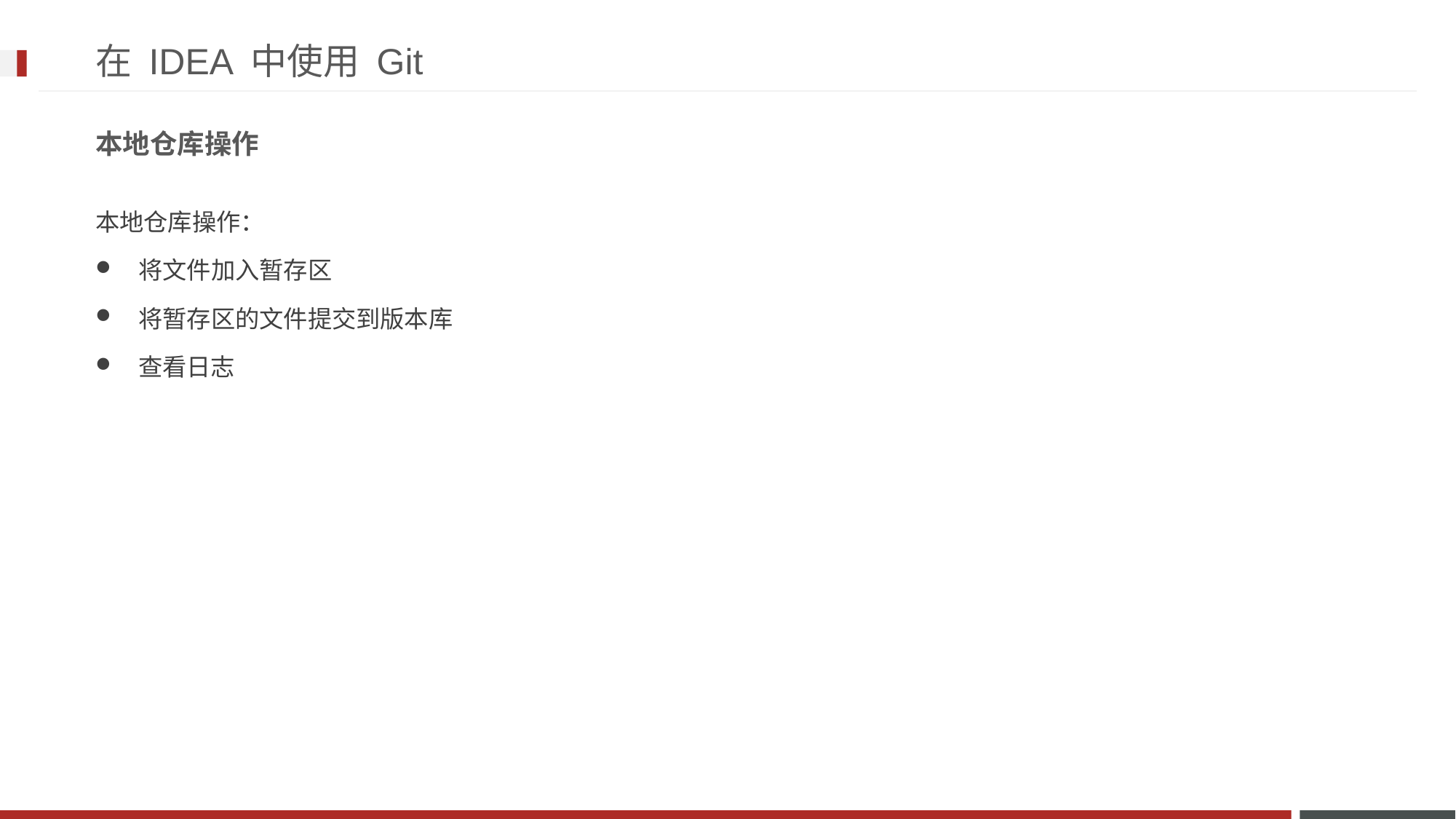

# 在 IDEA 中使用 Git
本地仓库操作
本地仓库操作：
将文件加入暂存区
将暂存区的文件提交到版本库
查看日志